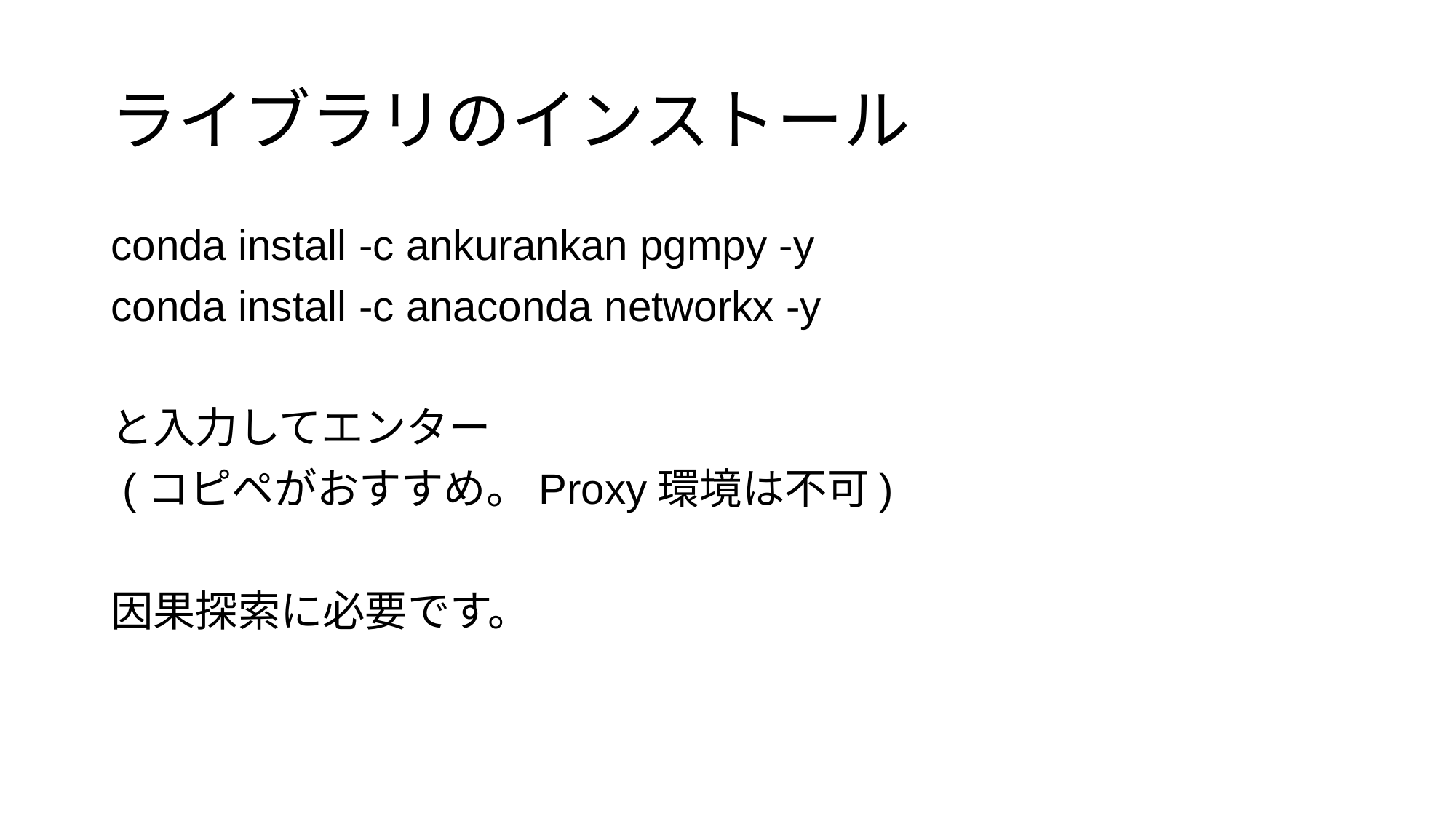

# ライブラリのインストール
conda install -c ankurankan pgmpy -y
conda install -c anaconda networkx -y

と入力してエンター
 (コピペがおすすめ。Proxy環境は不可)

因果探索に必要です。